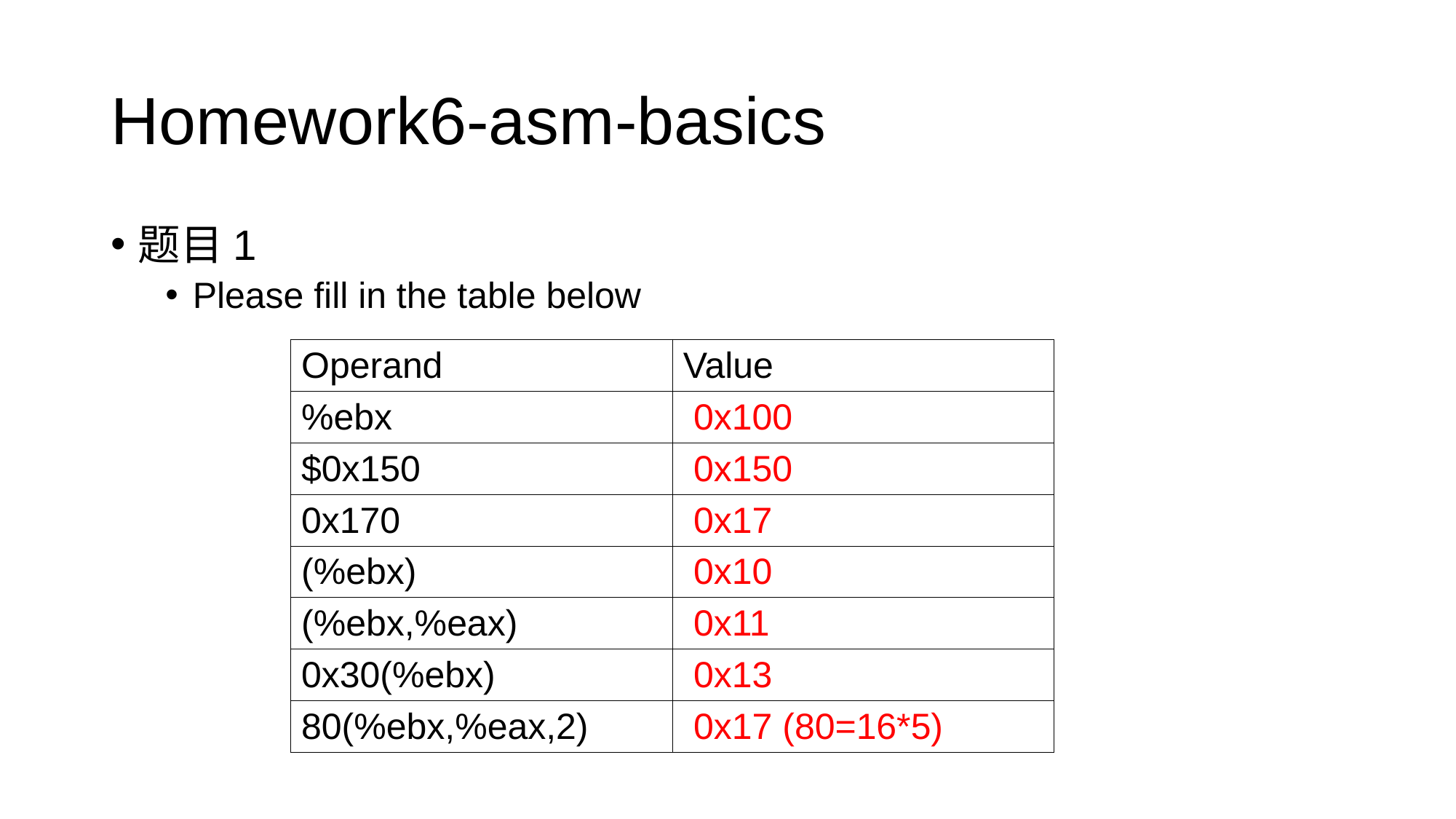

# Homework6-asm-basics
题目1
Please fill in the table below

| Operand | Value |
| --- | --- |
| %ebx | 0x100 |
| $0x150 | 0x150 |
| 0x170 | 0x17 |
| (%ebx) | 0x10 |
| (%ebx,%eax) | 0x11 |
| 0x30(%ebx) | 0x13 |
| 80(%ebx,%eax,2) | 0x17 (80=16\*5) |